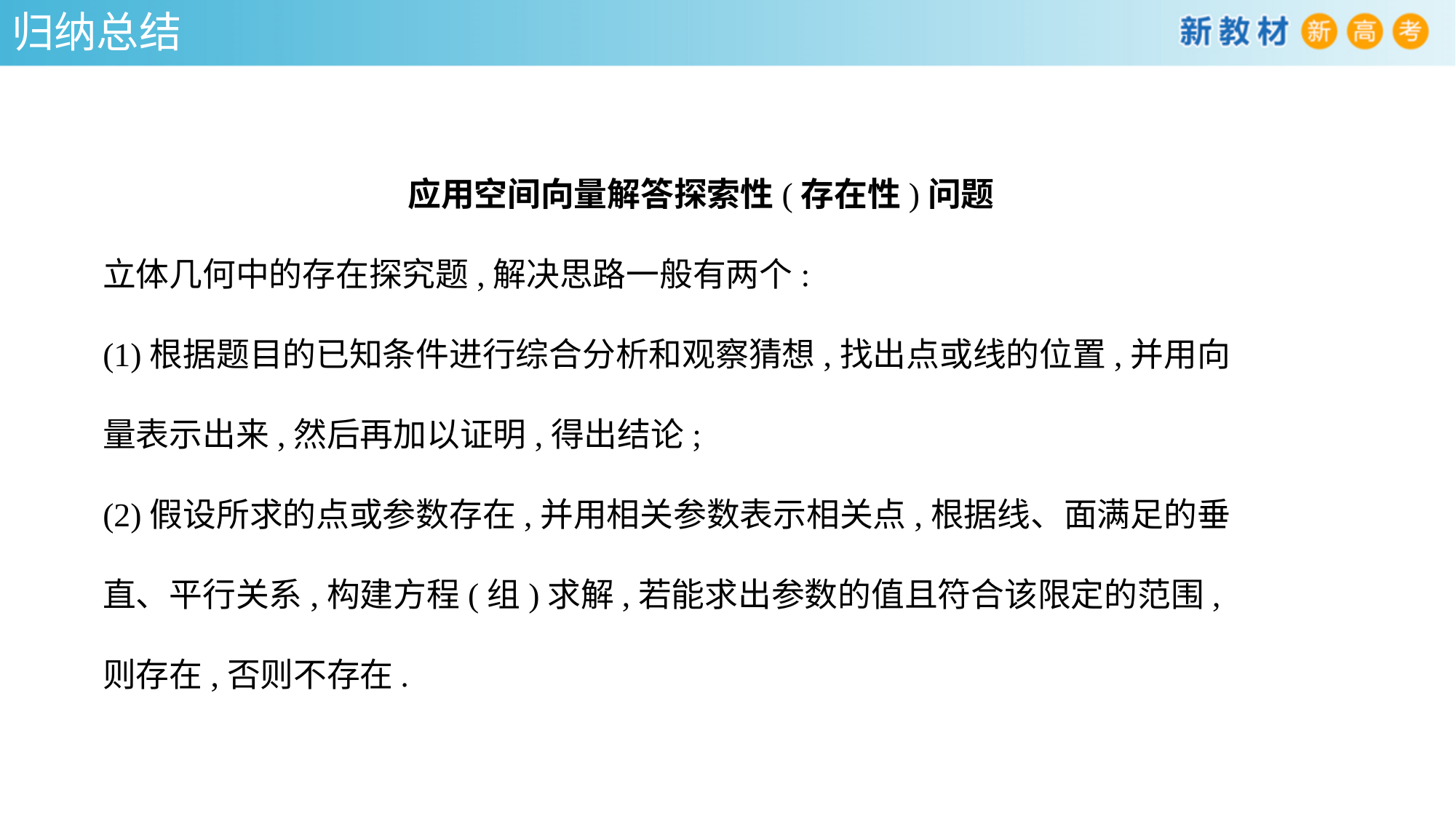

归纳总结
                                应用空间向量解答探索性(存在性)问题
立体几何中的存在探究题,解决思路一般有两个:
(1)根据题目的已知条件进行综合分析和观察猜想,找出点或线的位置,并用向量表示出来,然后再加以证明,得出结论;
(2)假设所求的点或参数存在,并用相关参数表示相关点,根据线、面满足的垂直、平行关系,构建方程(组)求解,若能求出参数的值且符合该限定的范围,则存在,否则不存在.